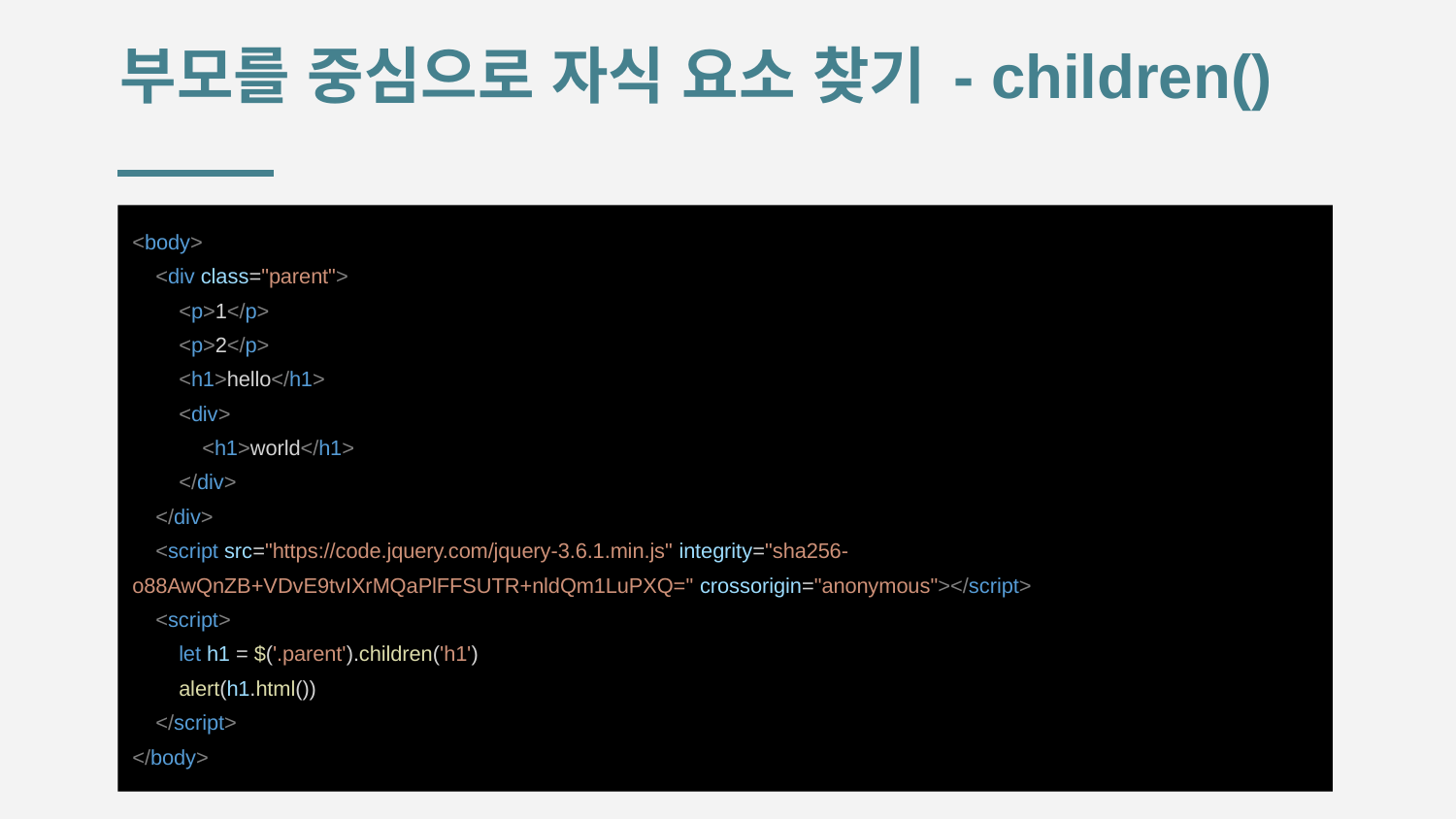

# 부모를 중심으로 자식 요소 찾기 - children()
<body>
    <div class="parent">
        <p>1</p>
        <p>2</p>
        <h1>hello</h1>
        <div>
            <h1>world</h1>
        </div>
    </div>
    <script src="https://code.jquery.com/jquery-3.6.1.min.js" integrity="sha256-o88AwQnZB+VDvE9tvIXrMQaPlFFSUTR+nldQm1LuPXQ=" crossorigin="anonymous"></script>
    <script>
        let h1 = $('.parent').children('h1')
        alert(h1.html())
    </script>
</body>